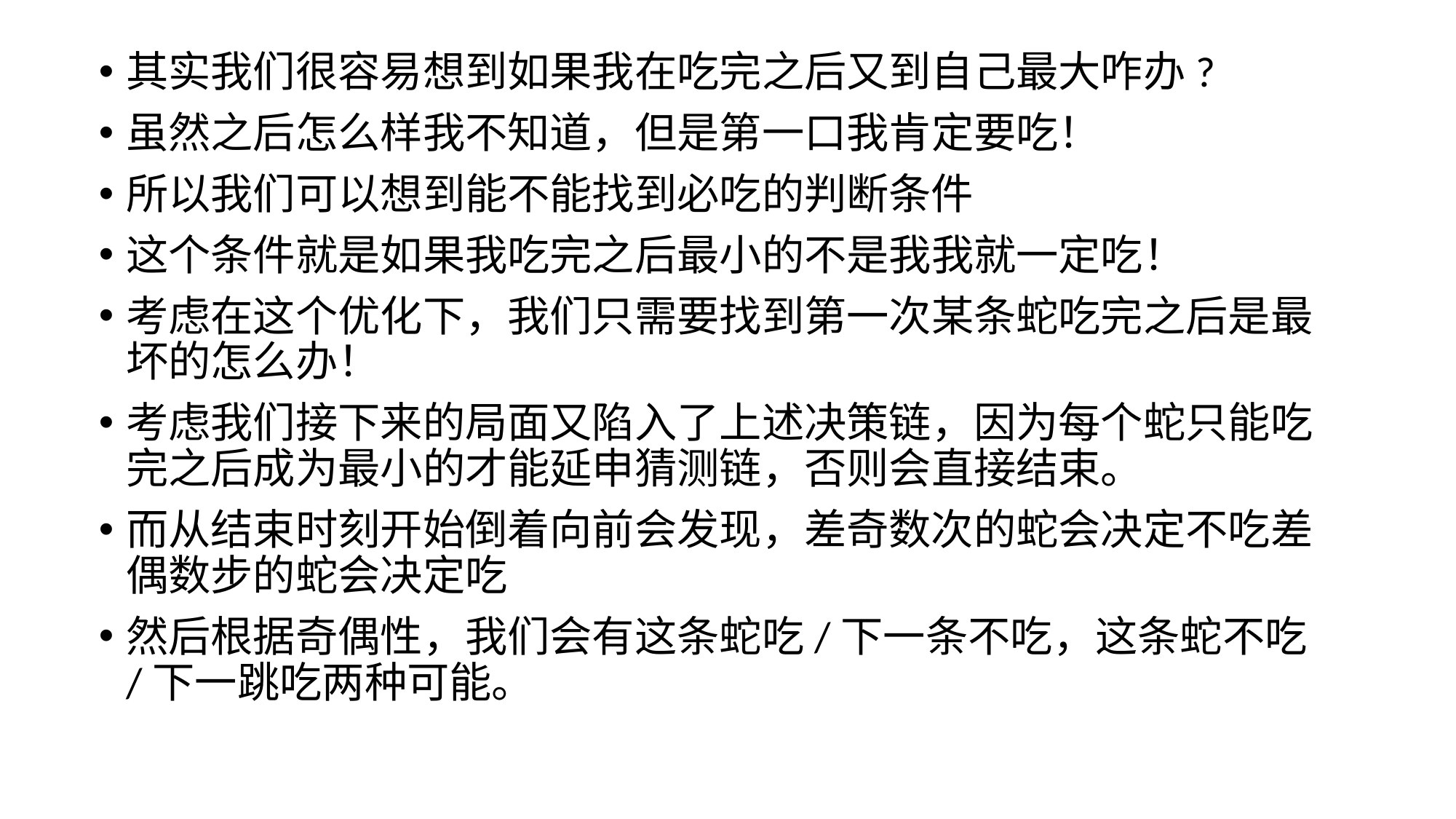

其实我们很容易想到如果我在吃完之后又到自己最大咋办?
虽然之后怎么样我不知道，但是第一口我肯定要吃！
所以我们可以想到能不能找到必吃的判断条件
这个条件就是如果我吃完之后最小的不是我我就一定吃！
考虑在这个优化下，我们只需要找到第一次某条蛇吃完之后是最坏的怎么办！
考虑我们接下来的局面又陷入了上述决策链，因为每个蛇只能吃完之后成为最小的才能延申猜测链，否则会直接结束。
而从结束时刻开始倒着向前会发现，差奇数次的蛇会决定不吃差偶数步的蛇会决定吃
然后根据奇偶性，我们会有这条蛇吃/下一条不吃，这条蛇不吃/下一跳吃两种可能。